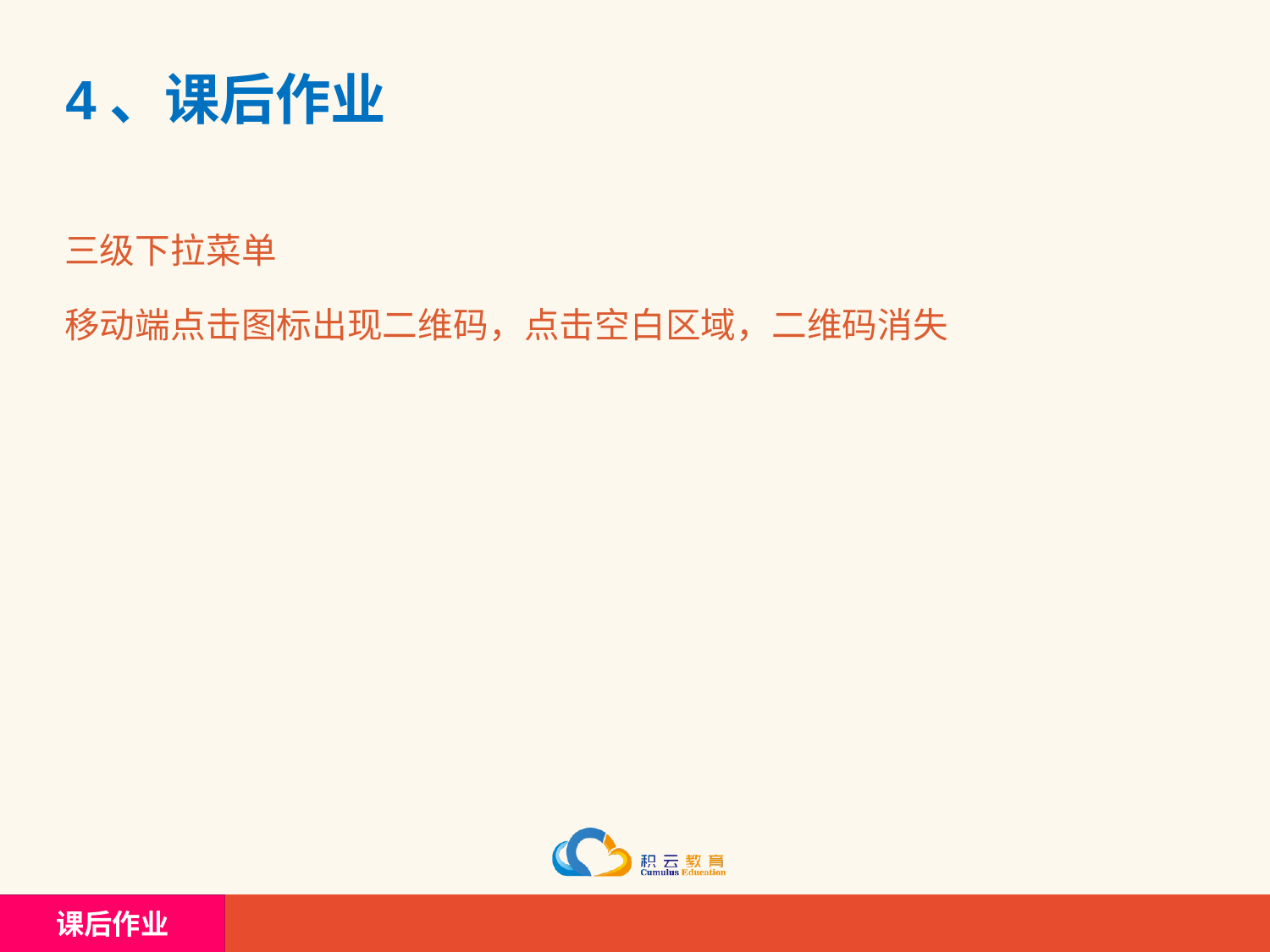

# 4、课后作业
三级下拉菜单
移动端点击图标出现二维码，点击空白区域，二维码消失